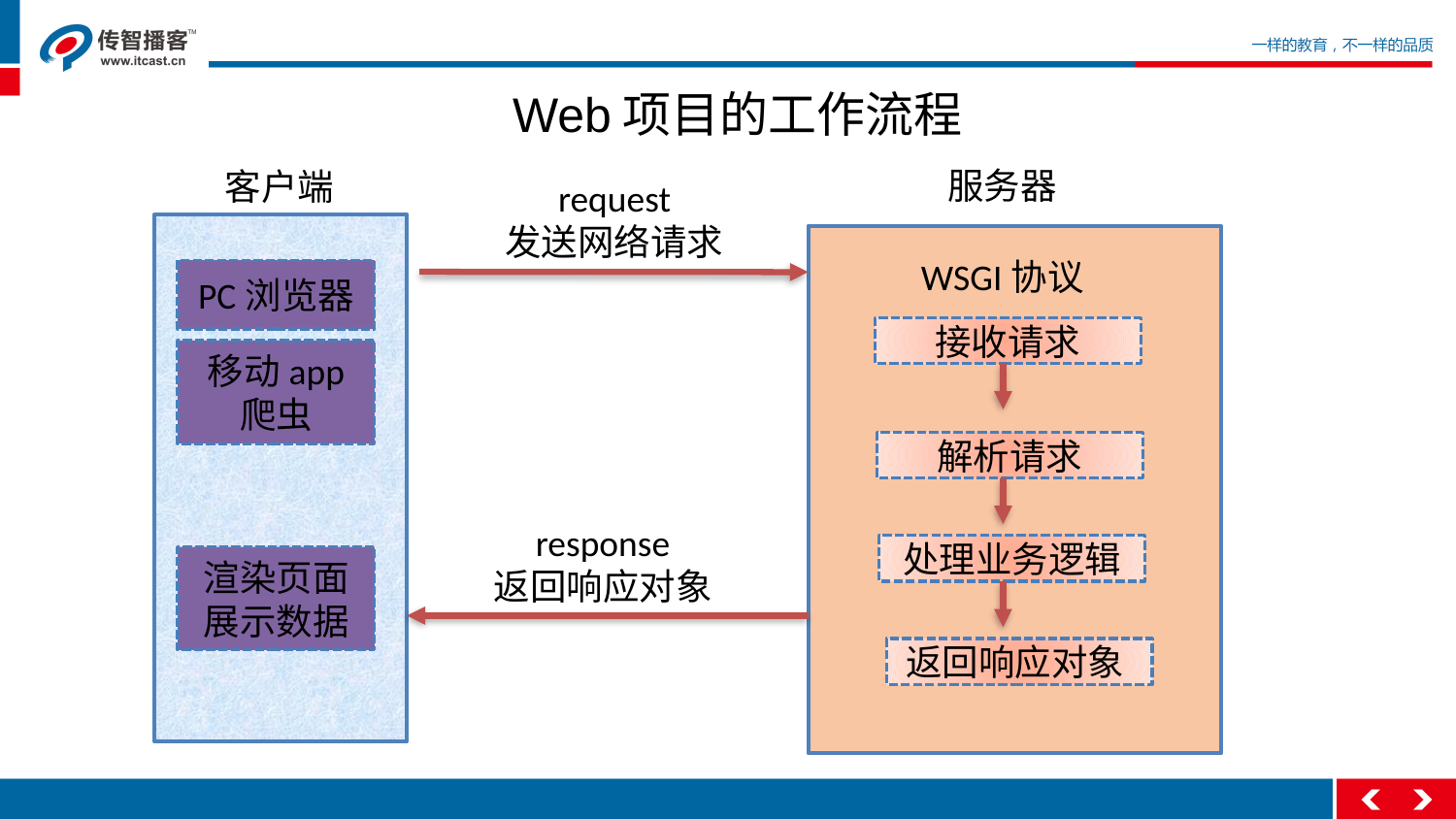

# Web项目的工作流程
服务器
客户端
request
发送网络请求

WSGI协议
PC浏览器
接收请求
移动app
爬虫
解析请求
response
返回响应对象
处理业务逻辑
渲染页面
展示数据
返回响应对象